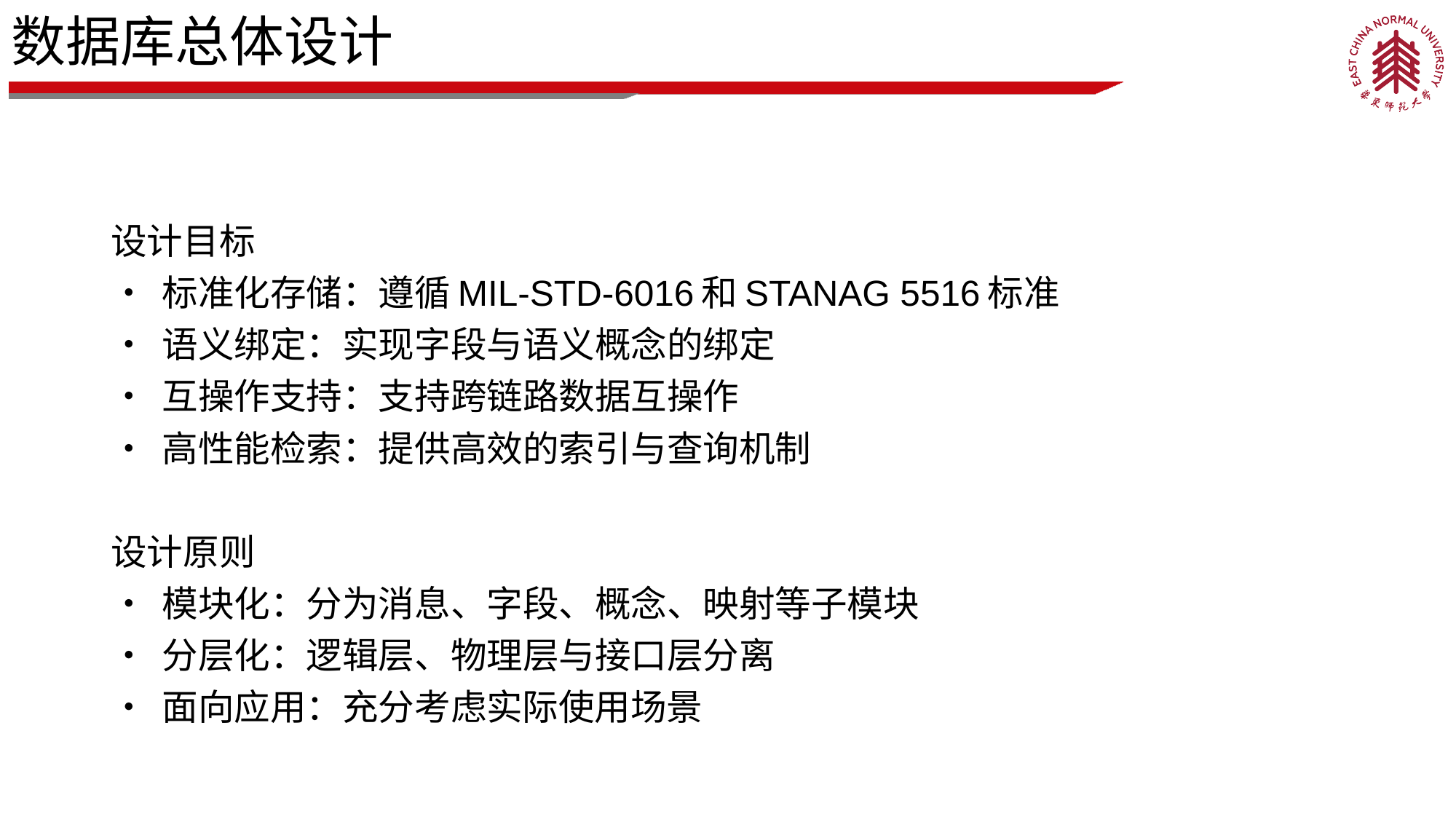

# 数据库总体设计
设计目标
• 标准化存储：遵循MIL-STD-6016和STANAG 5516标准
• 语义绑定：实现字段与语义概念的绑定
• 互操作支持：支持跨链路数据互操作
• 高性能检索：提供高效的索引与查询机制

设计原则
• 模块化：分为消息、字段、概念、映射等子模块
• 分层化：逻辑层、物理层与接口层分离
• 面向应用：充分考虑实际使用场景